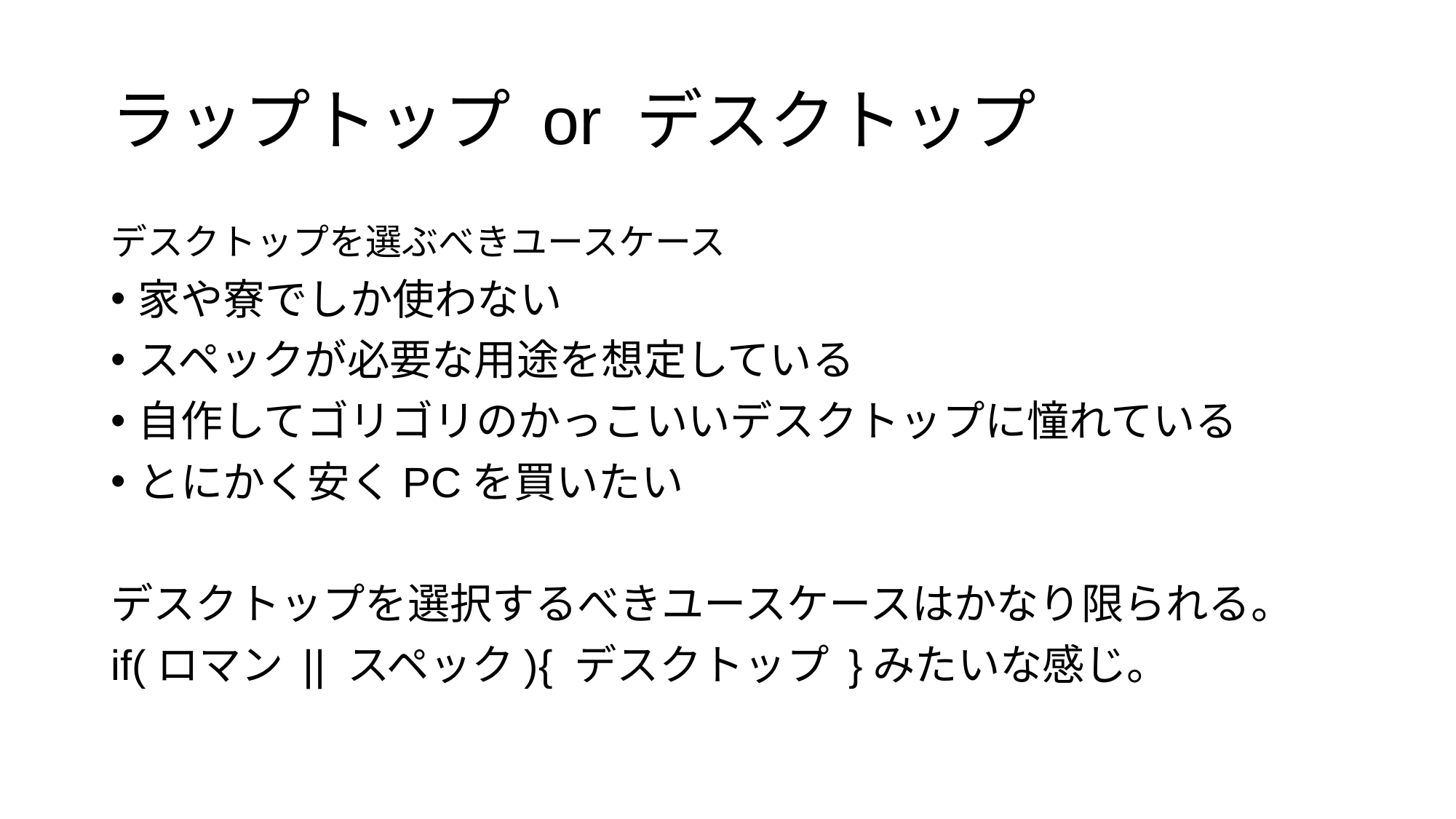

# ラップトップ or デスクトップ
デスクトップを選ぶべきユースケース
家や寮でしか使わない
スペックが必要な用途を想定している
自作してゴリゴリのかっこいいデスクトップに憧れている
とにかく安くPCを買いたい

デスクトップを選択するべきユースケースはかなり限られる。
if(ロマン || スペック){ デスクトップ }みたいな感じ。